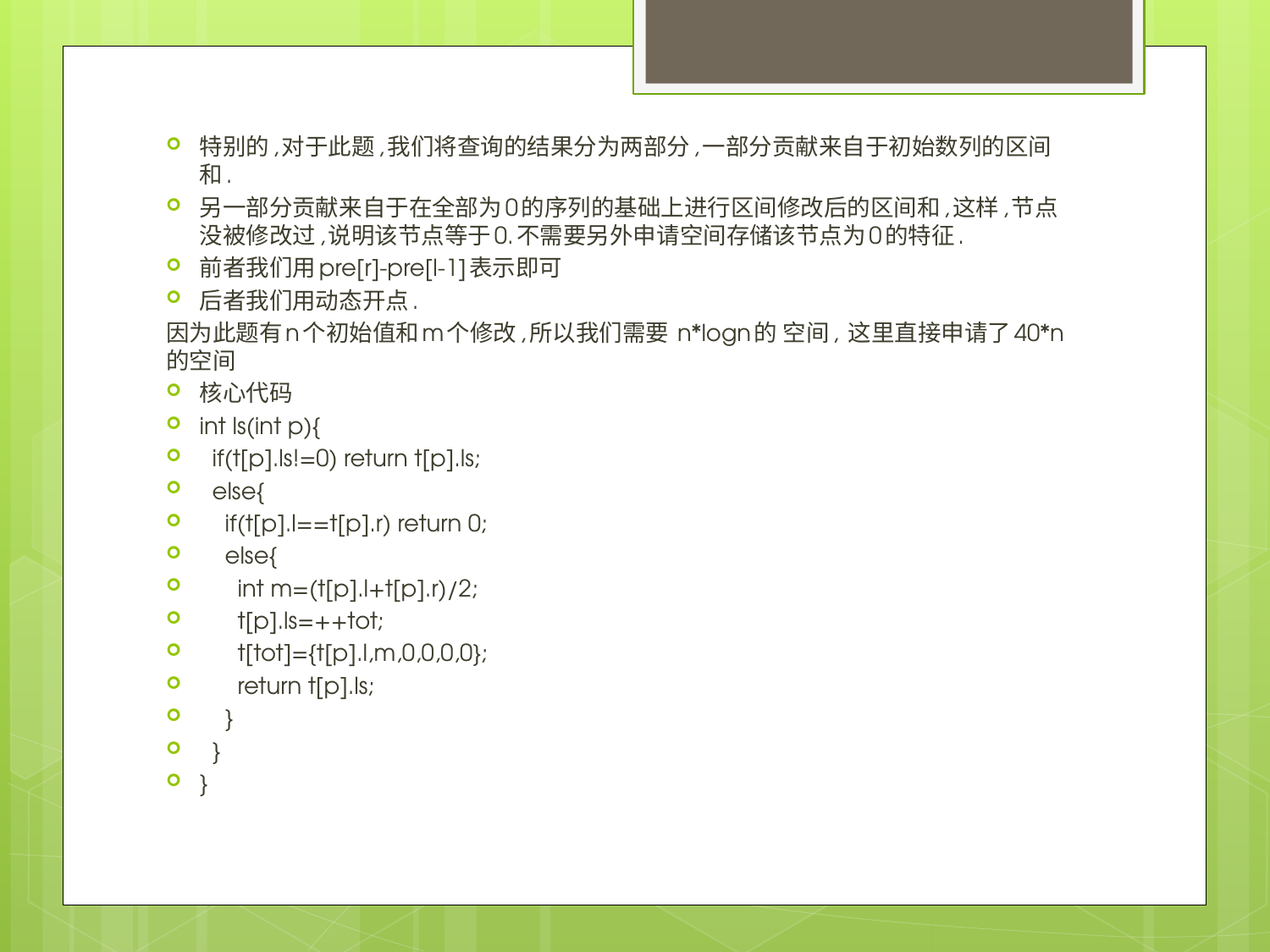

特别的,对于此题,我们将查询的结果分为两部分,一部分贡献来自于初始数列的区间和.
另一部分贡献来自于在全部为0的序列的基础上进行区间修改后的区间和,这样,节点没被修改过,说明该节点等于0.不需要另外申请空间存储该节点为0的特征.
前者我们用pre[r]-pre[l-1]表示即可
后者我们用动态开点.
因为此题有n个初始值和m个修改,所以我们需要 n*logn的 空间, 这里直接申请了40*n的空间
核心代码
int ls(int p){
  if(t[p].ls!=0) return t[p].ls;
  else{
    if(t[p].l==t[p].r) return 0;
    else{
      int m=(t[p].l+t[p].r)/2;
      t[p].ls=++tot;
      t[tot]={t[p].l,m,0,0,0,0};
      return t[p].ls;
    }
  }
}